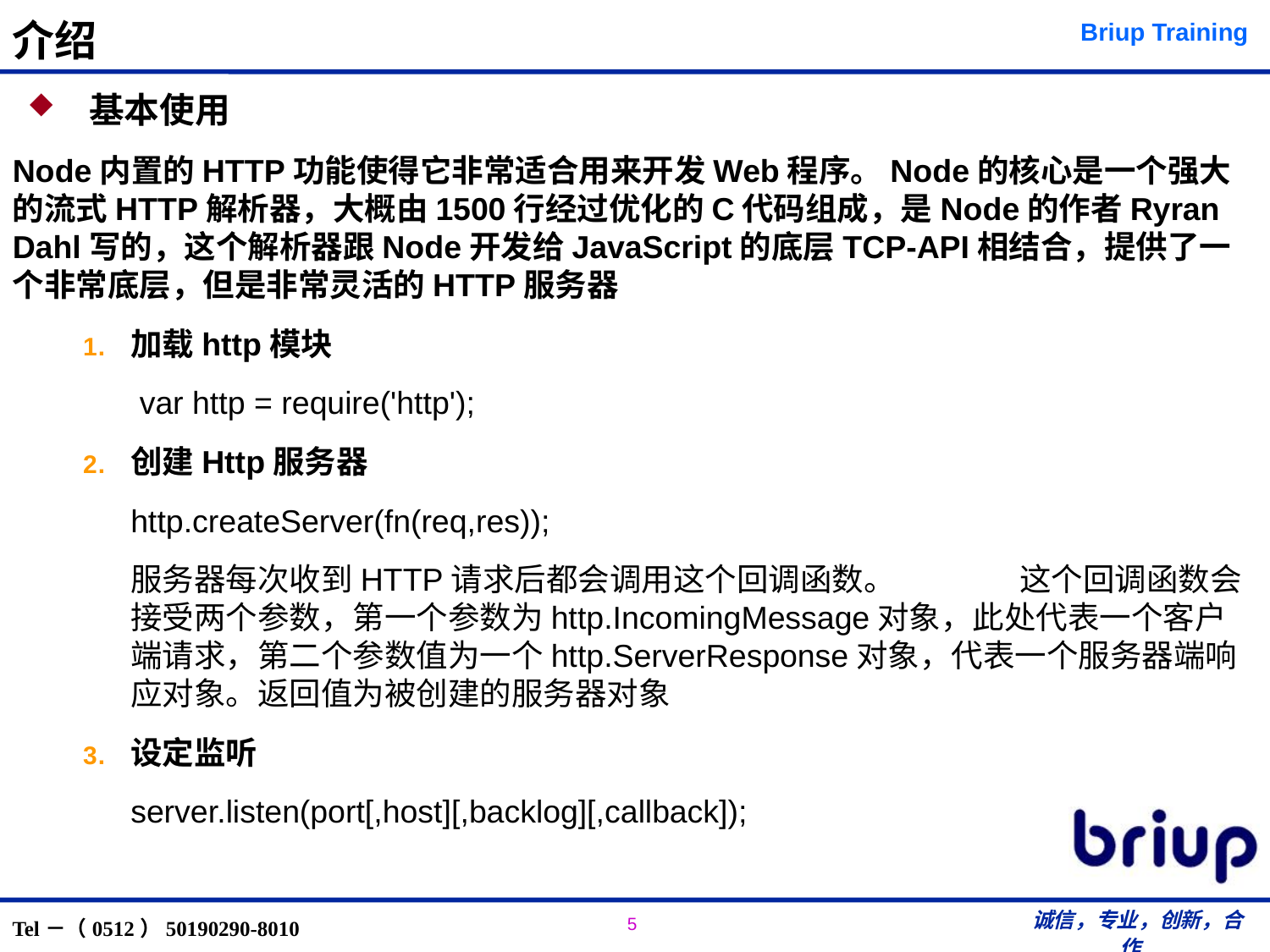

# 介绍
 基本使用
Node内置的HTTP功能使得它非常适合用来开发Web程序。Node的核心是一个强大的流式HTTP解析器，大概由1500行经过优化的C代码组成，是Node的作者Ryran Dahl写的，这个解析器跟Node开发给JavaScript的底层TCP-API相结合，提供了一个非常底层，但是非常灵活的HTTP服务器
加载http模块
	var http = require('http');
创建Http服务器
	http.createServer(fn(req,res));
	服务器每次收到HTTP请求后都会调用这个回调函数。	这个回调函数会接受两个参数，第一个参数为http.IncomingMessage对象，此处代表一个客户端请求，第二个参数值为一个http.ServerResponse对象，代表一个服务器端响应对象。返回值为被创建的服务器对象
设定监听
	server.listen(port[,host][,backlog][,callback]);